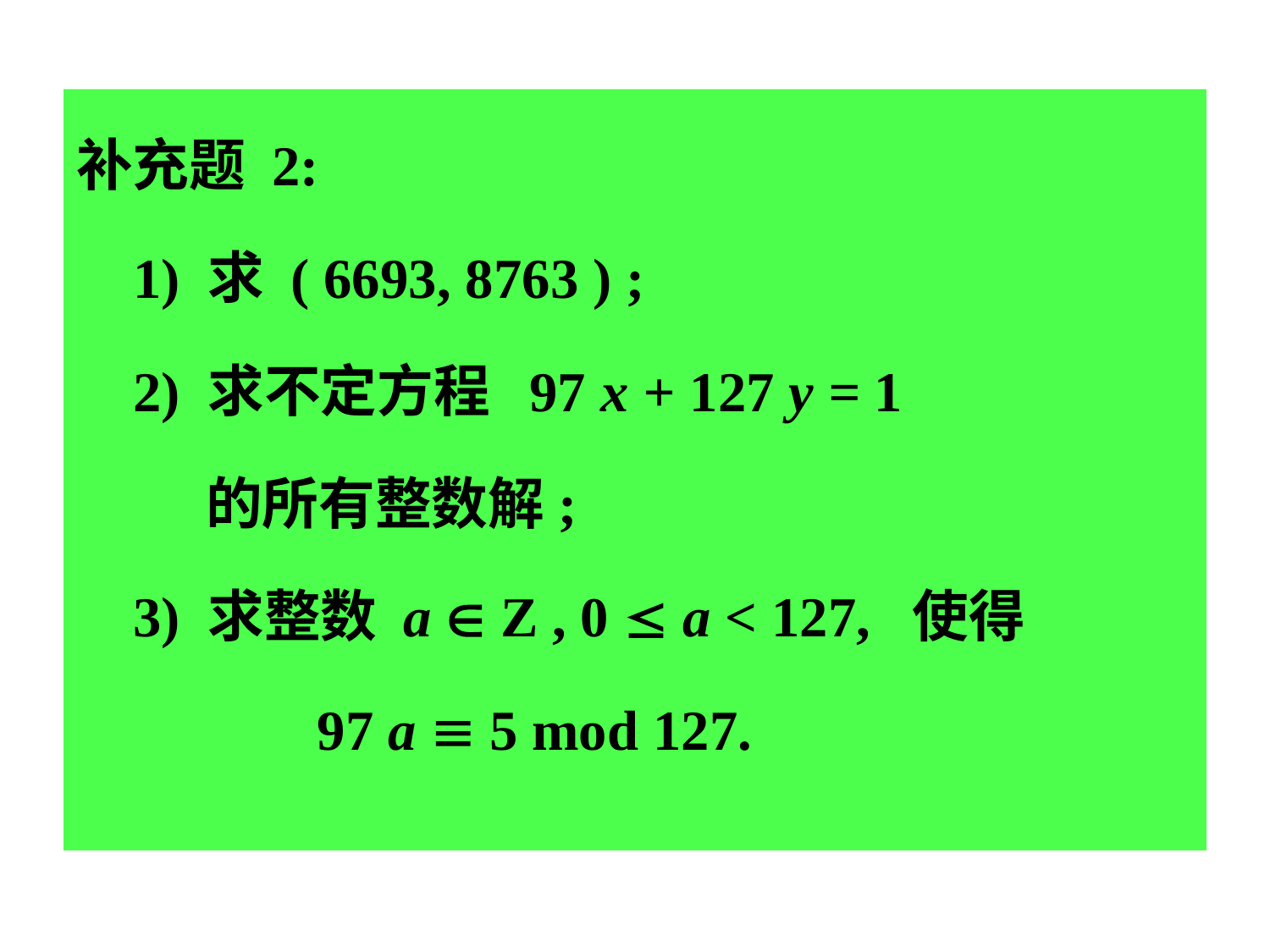

补充题 2:
    1) 求 ( 6693, 8763 ) ;
    2) 求不定方程  97 x + 127 y = 1
         的所有整数解;
    3) 求整数 a ∈ Z , 0 ≤ a < 127,  使得
                 97 a ≡ 5 mod 127.